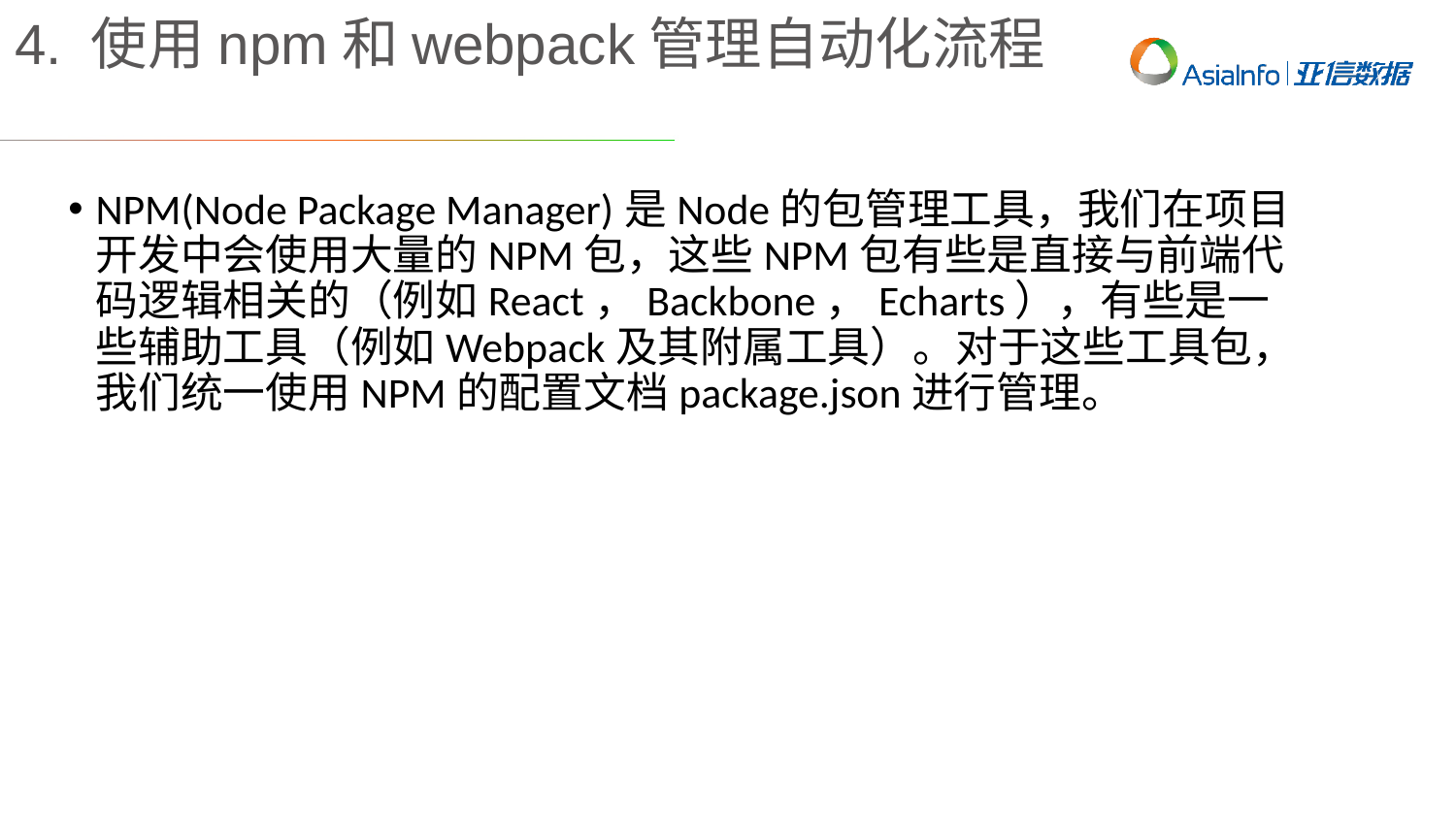

4. 使用npm和webpack管理自动化流程

NPM(Node Package Manager)是Node的包管理工具，我们在项目开发中会使用大量的NPM包，这些NPM包有些是直接与前端代码逻辑相关的（例如React，Backbone，Echarts），有些是一些辅助工具（例如Webpack及其附属工具）。对于这些工具包，我们统一使用NPM的配置文档package.json进行管理。